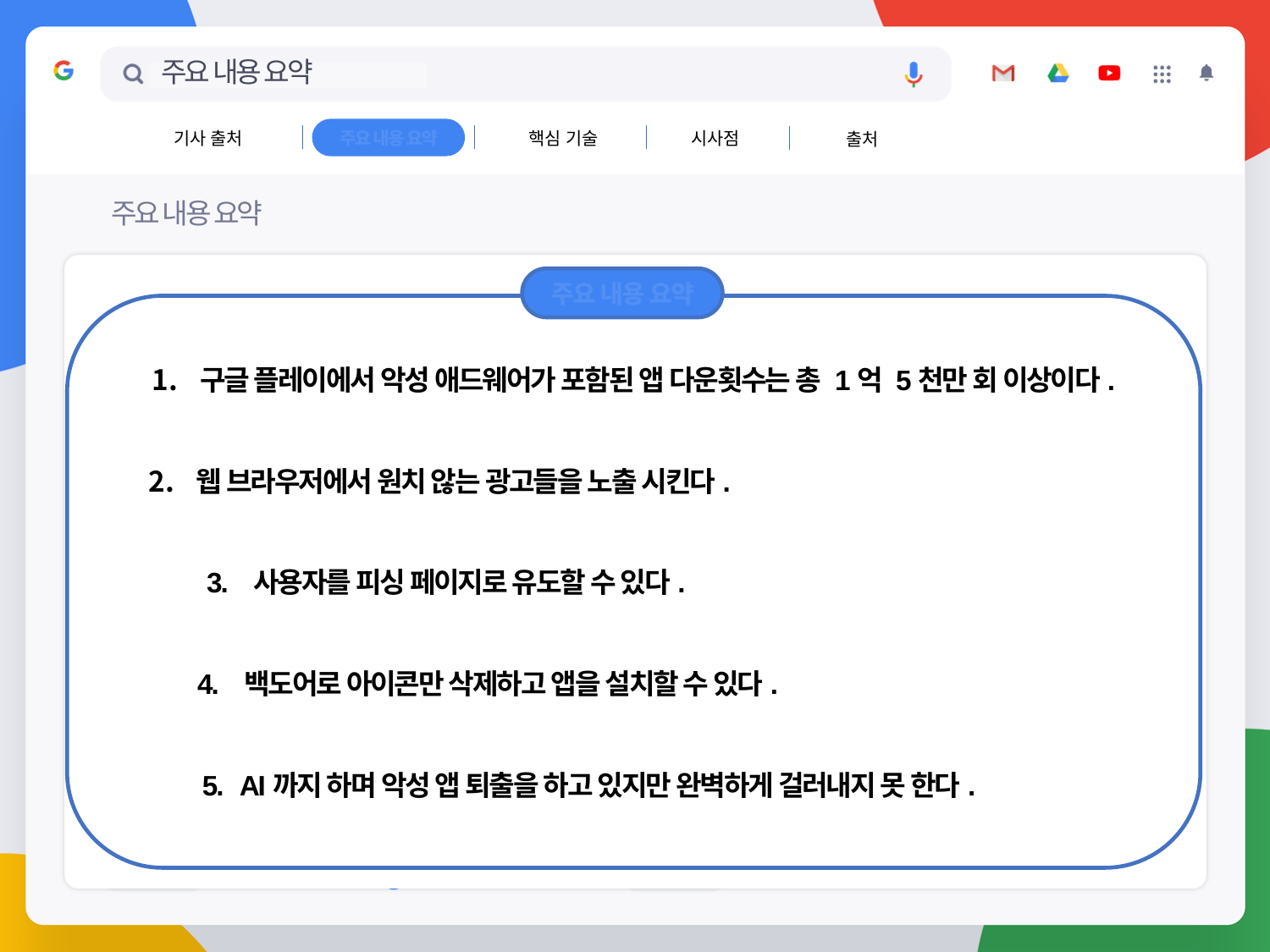

# 주요 내용 요약
주요 내용 요약
핵심 기술
기사 출처
시사점
출처
주요 내용 요약
주요 내용 요약
구글 플레이에서 악성 애드웨어가 포함된 앱 다운횟수는 총 1억 5천만 회 이상이다.

웹 브라우저에서 원치 않는 광고들을 노출 시킨다.

  3.   사용자를 피싱 페이지로 유도할 수 있다.

4.   백도어로 아이콘만 삭제하고 앱을 설치할 수 있다.

 5.   AI까지 하며 악성 앱 퇴출을 하고 있지만 완벽하게 걸러내지 못 한다.